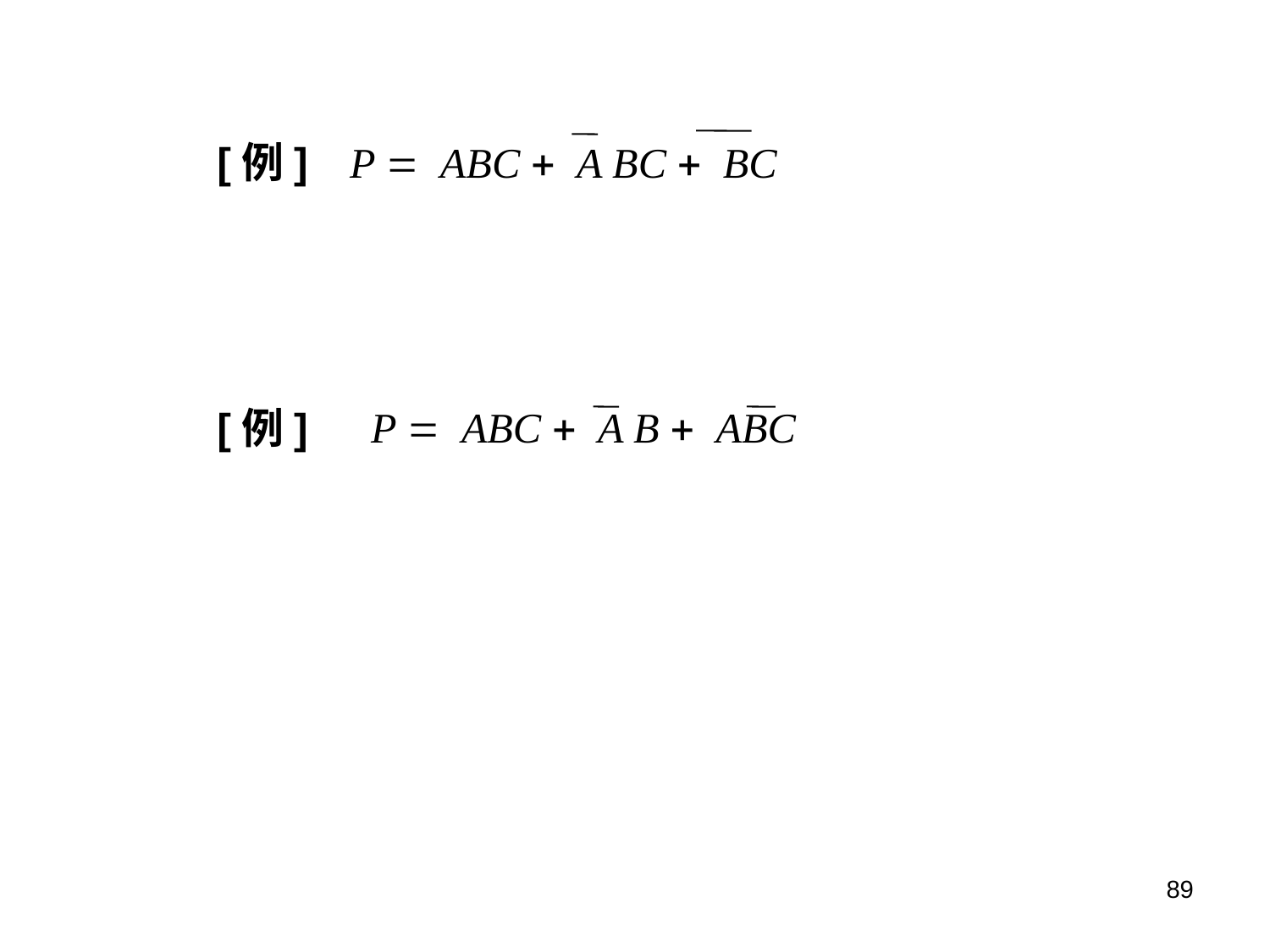

[例]

P = ABC + A BC + BC

  P = ABC + A B + ABC

[例]

89